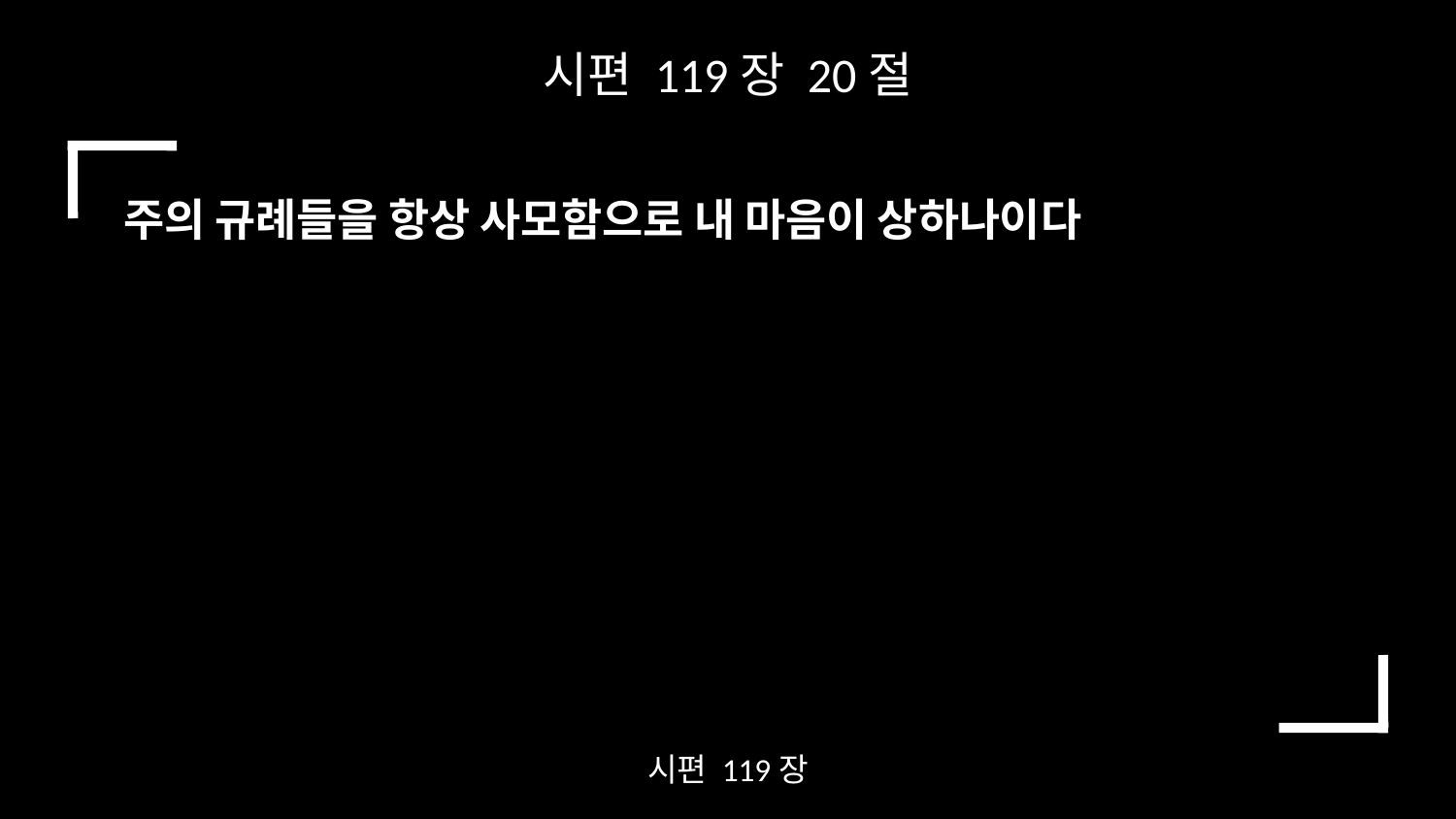

시편 119장 20절

주의 규례들을 항상 사모함으로 내 마음이 상하나이다

시편 119장